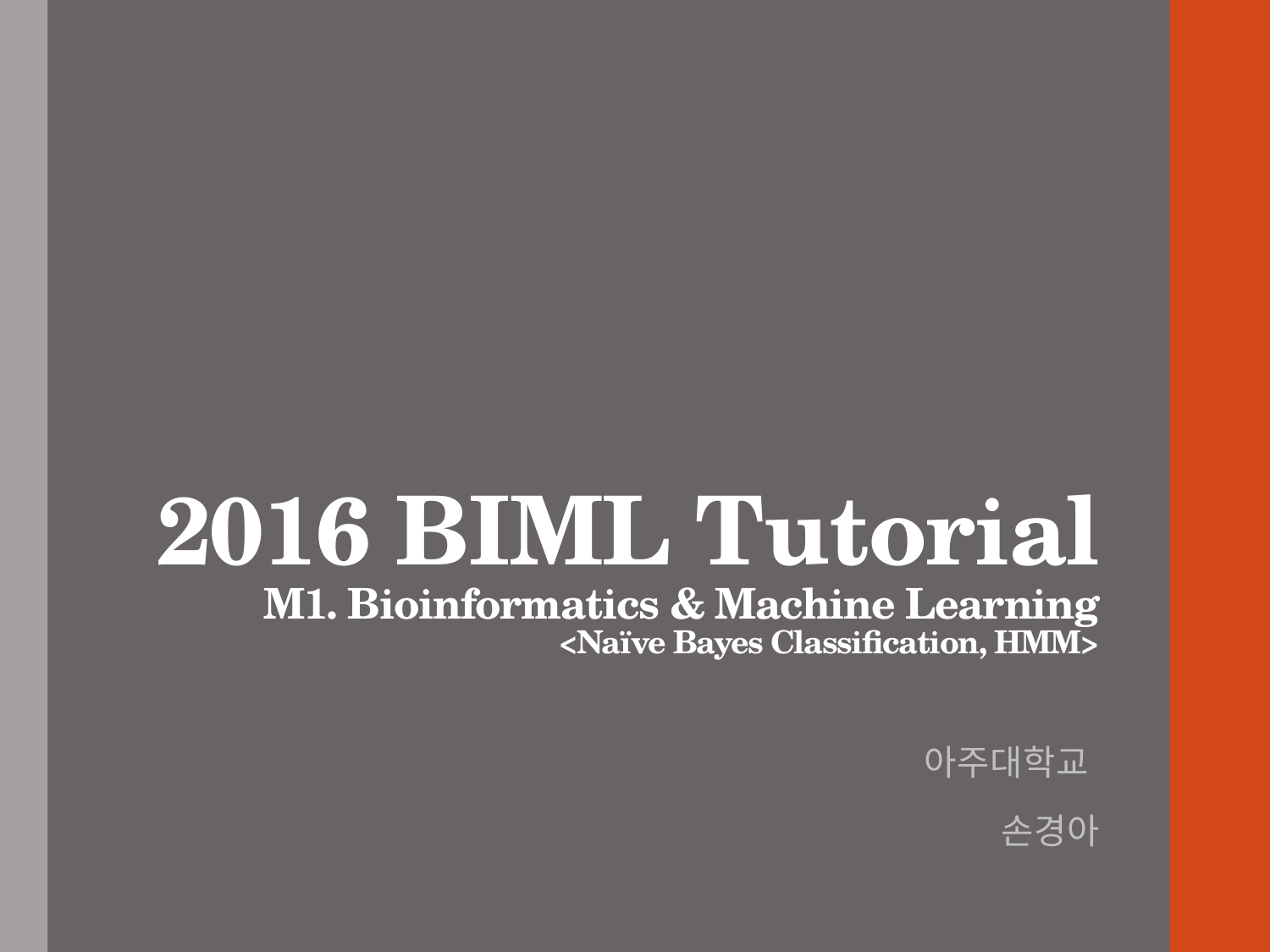

# 2016 BIML Tutorial M1. Bioinformatics & Machine Learning <Naïve Bayes Classification, HMM>

아주대학교
손경아